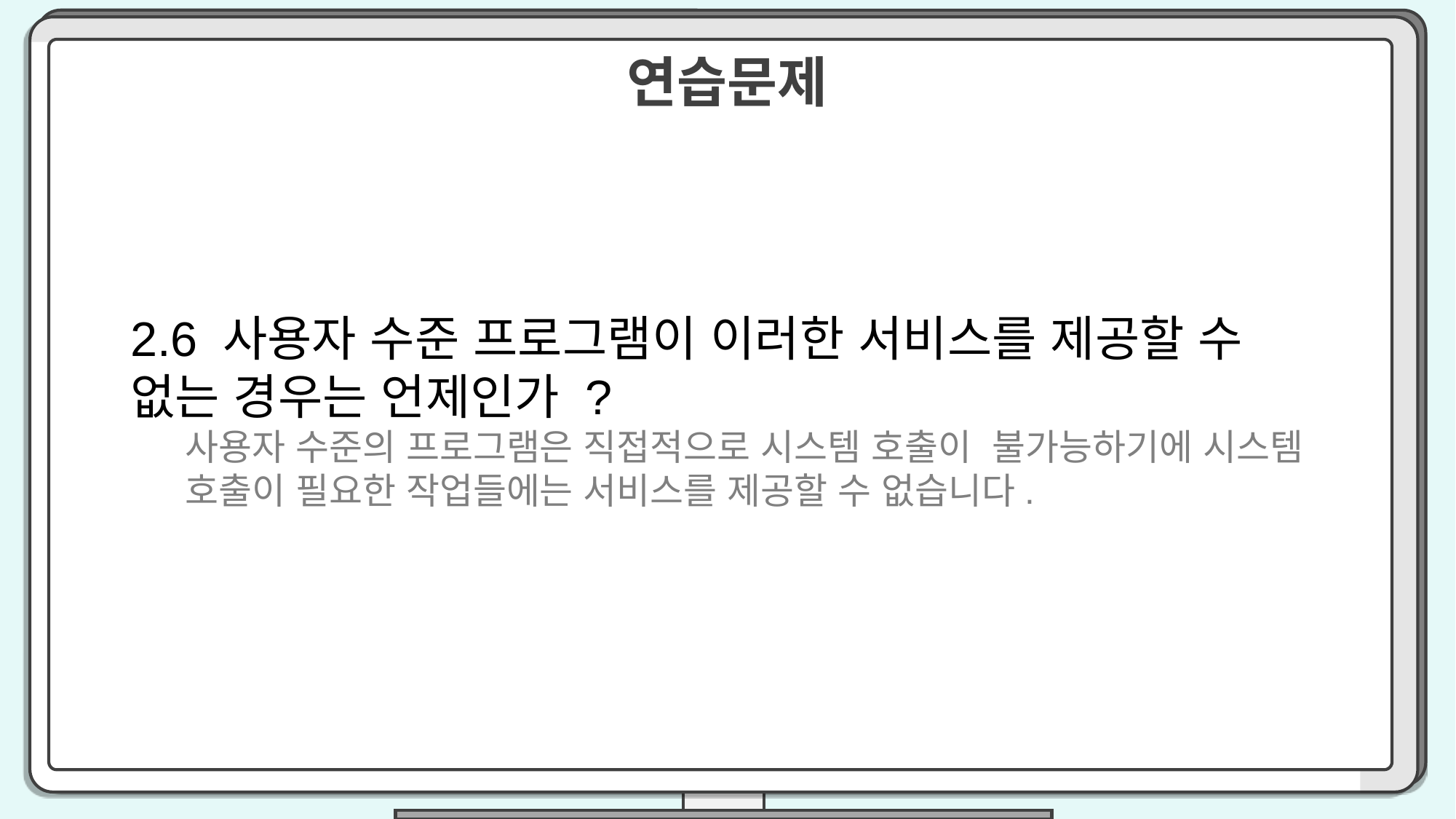

연습문제

2.6 사용자 수준 프로그램이 이러한 서비스를 제공할 수 없는 경우는 언제인가 ?
사용자 수준의 프로그램은 직접적으로 시스템 호출이  불가능하기에 시스템 호출이 필요한 작업들에는 서비스를 제공할 수 없습니다.